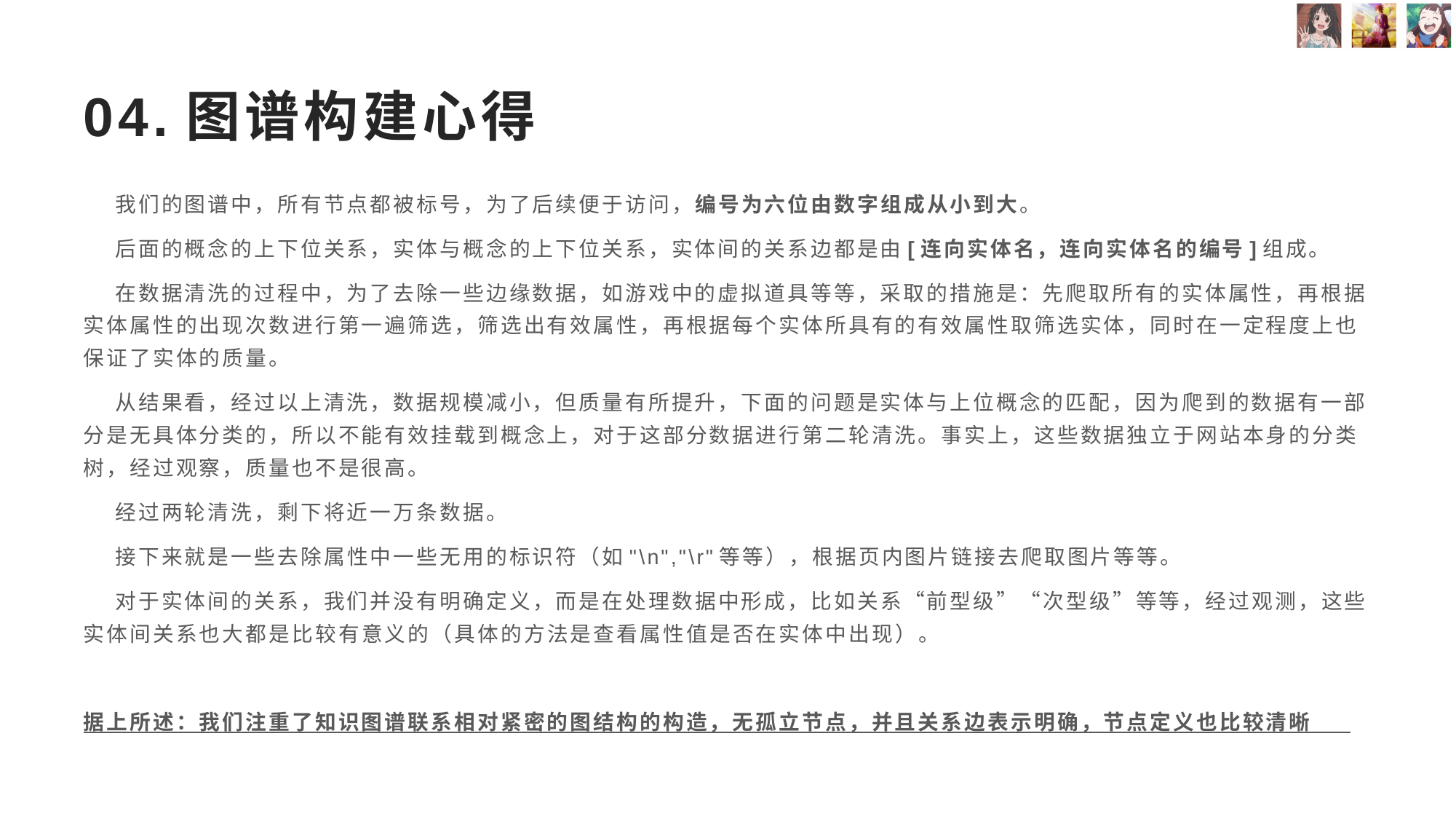

# 04.图谱构建心得
    我们的图谱中，所有节点都被标号，为了后续便于访问，编号为六位由数字组成从小到大。
    后面的概念的上下位关系，实体与概念的上下位关系，实体间的关系边都是由[连向实体名，连向实体名的编号]组成。
    在数据清洗的过程中，为了去除一些边缘数据，如游戏中的虚拟道具等等，采取的措施是：先爬取所有的实体属性，再根据实体属性的出现次数进行第一遍筛选，筛选出有效属性，再根据每个实体所具有的有效属性取筛选实体，同时在一定程度上也保证了实体的质量。
    从结果看，经过以上清洗，数据规模减小，但质量有所提升，下面的问题是实体与上位概念的匹配，因为爬到的数据有一部分是无具体分类的，所以不能有效挂载到概念上，对于这部分数据进行第二轮清洗。事实上，这些数据独立于网站本身的分类树，经过观察，质量也不是很高。
    经过两轮清洗，剩下将近一万条数据。
    接下来就是一些去除属性中一些无用的标识符（如"\n","\r"等等），根据页内图片链接去爬取图片等等。
    对于实体间的关系，我们并没有明确定义，而是在处理数据中形成，比如关系“前型级”“次型级”等等，经过观测，这些实体间关系也大都是比较有意义的（具体的方法是查看属性值是否在实体中出现）。

据上所述：我们注重了知识图谱联系相对紧密的图结构的构造，无孤立节点，并且关系边表示明确，节点定义也比较清晰